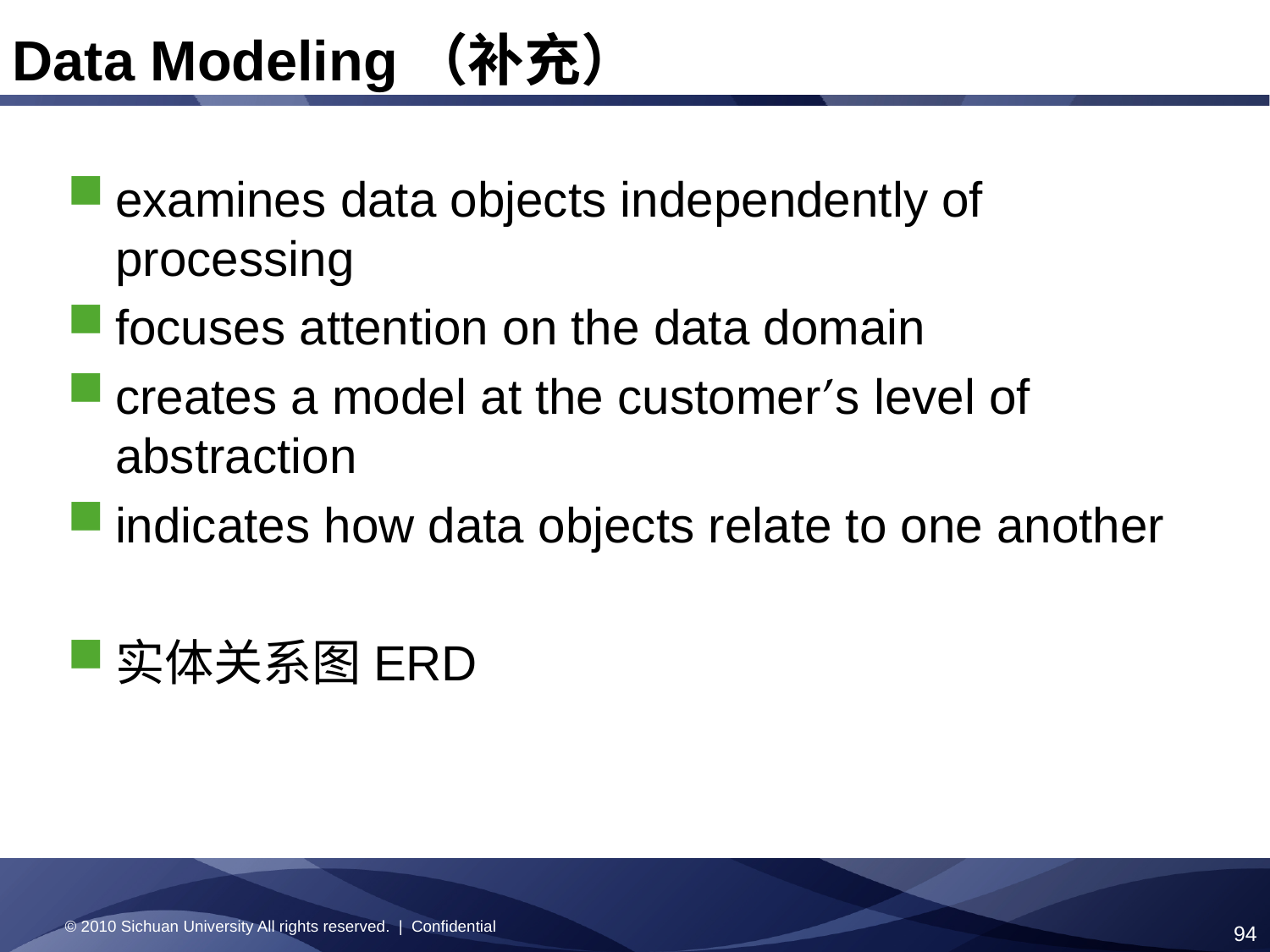

Data Modeling（补充）
examines data objects independently of processing
focuses attention on the data domain
creates a model at the customer’s level of abstraction
indicates how data objects relate to one another

实体关系图ERD
© 2010 Sichuan University All rights reserved.  |  Confidential
94